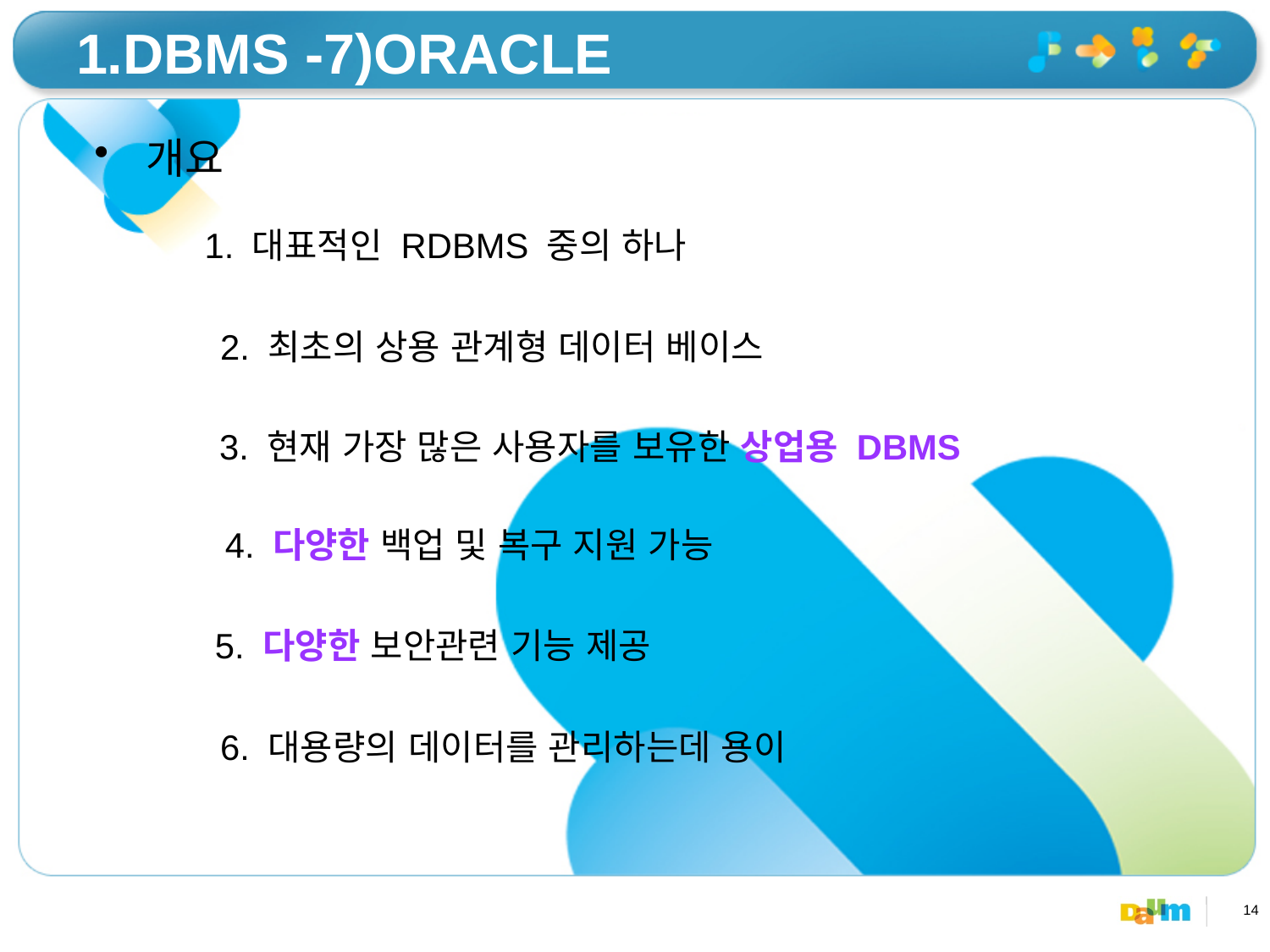

# 1.DBMS -7)ORACLE
 개요
1. 대표적인 RDBMS 중의 하나
2. 최초의 상용 관계형 데이터 베이스
3. 현재 가장 많은 사용자를 보유한 상업용 DBMS
4. 다양한 백업 및 복구 지원 가능
5. 다양한 보안관련 기능 제공
6. 대용량의 데이터를 관리하는데 용이